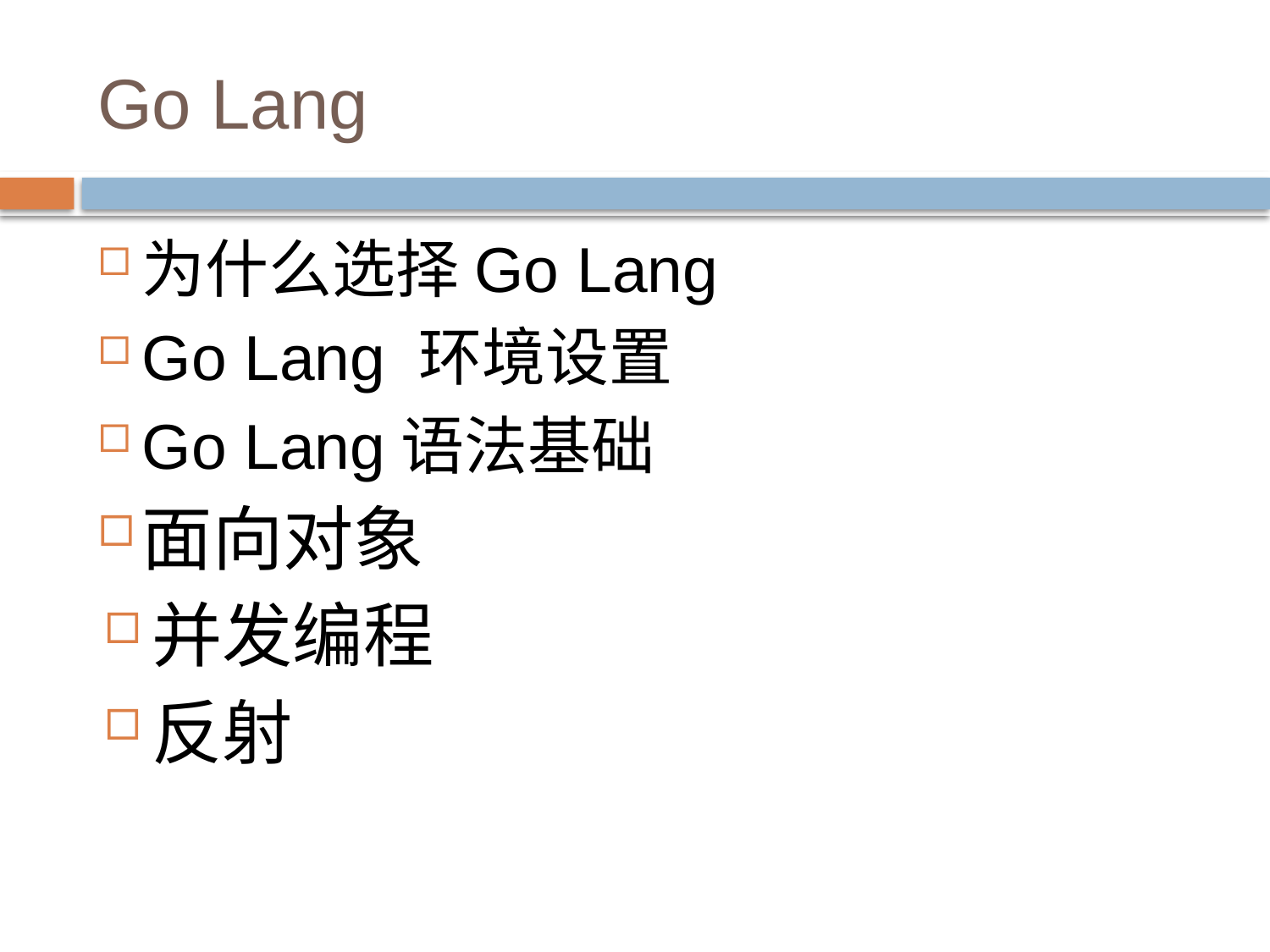

# Go Lang
为什么选择Go Lang
Go Lang 环境设置
Go Lang语法基础
面向对象
并发编程
反射